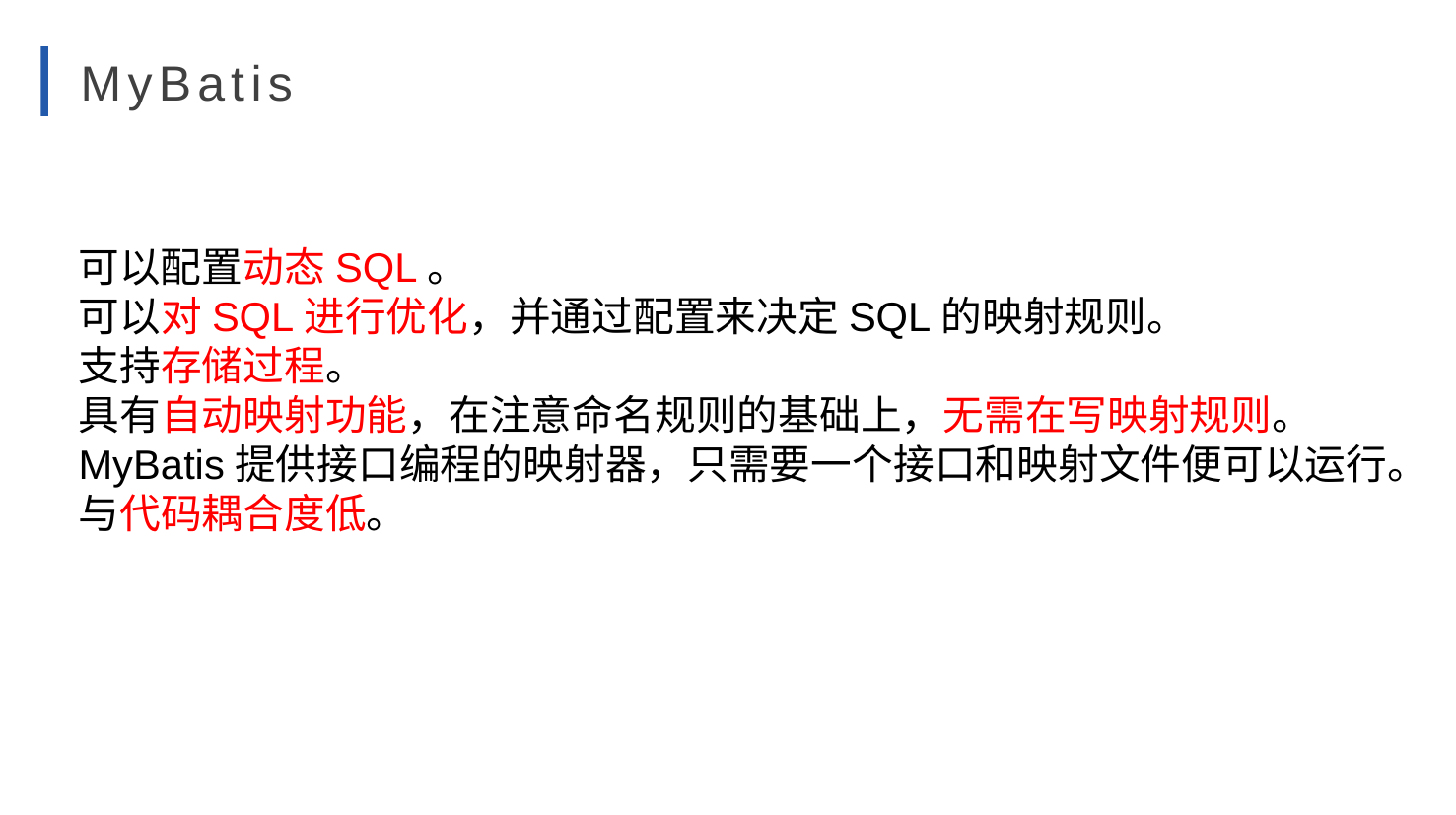

MyBatis
可以配置动态SQL。
可以对SQL进行优化，并通过配置来决定SQL的映射规则。
支持存储过程。
具有自动映射功能，在注意命名规则的基础上，无需在写映射规则。
MyBatis提供接口编程的映射器，只需要一个接口和映射文件便可以运行。
与代码耦合度低。